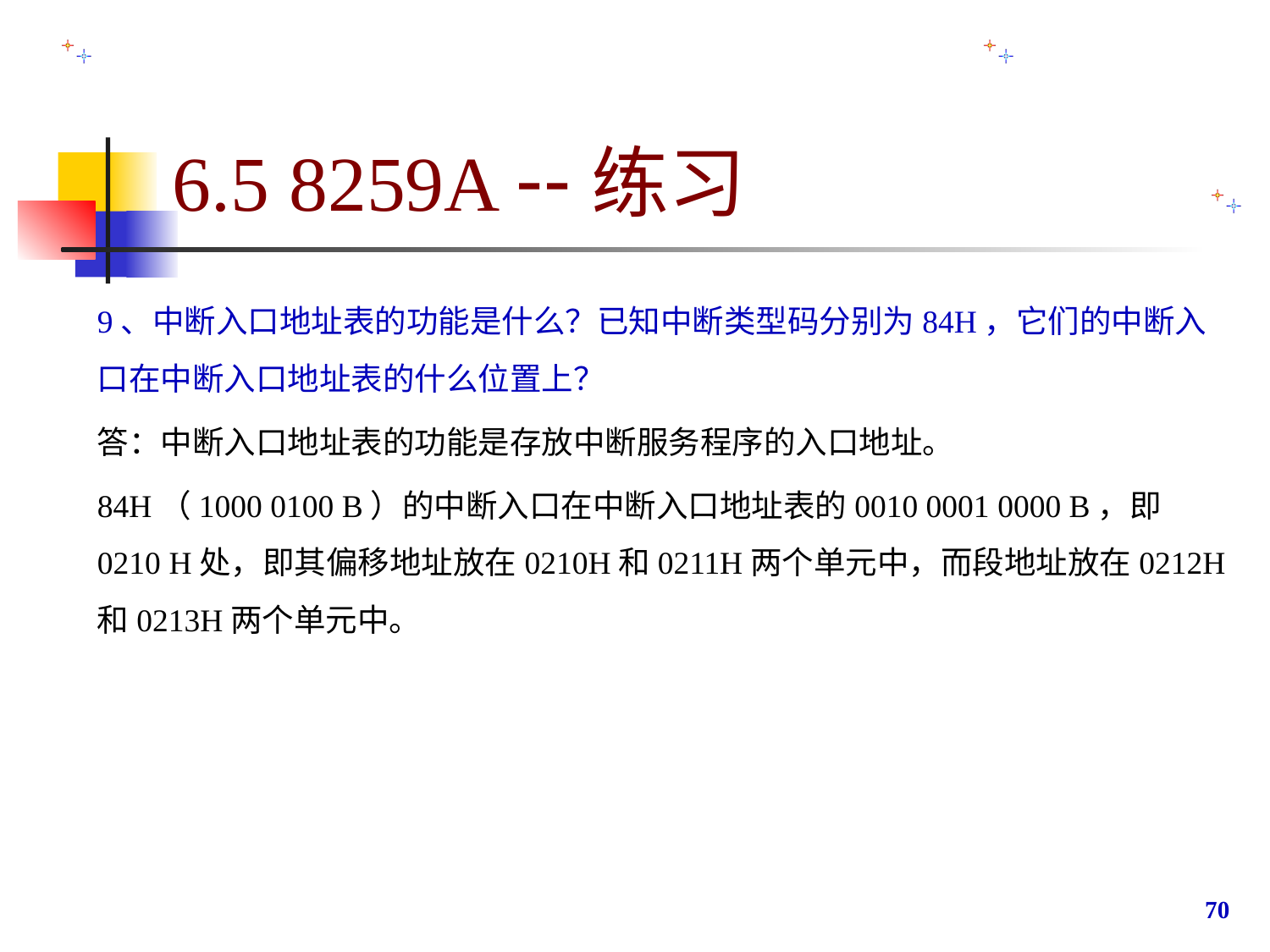

# 6.5 8259A --练习
9、中断入口地址表的功能是什么？已知中断类型码分别为84H，它们的中断入口在中断入口地址表的什么位置上？
答：中断入口地址表的功能是存放中断服务程序的入口地址。
84H（1000 0100 B）的中断入口在中断入口地址表的0010 0001 0000 B，即0210 H处，即其偏移地址放在0210H和0211H两个单元中，而段地址放在0212H和0213H两个单元中。

70